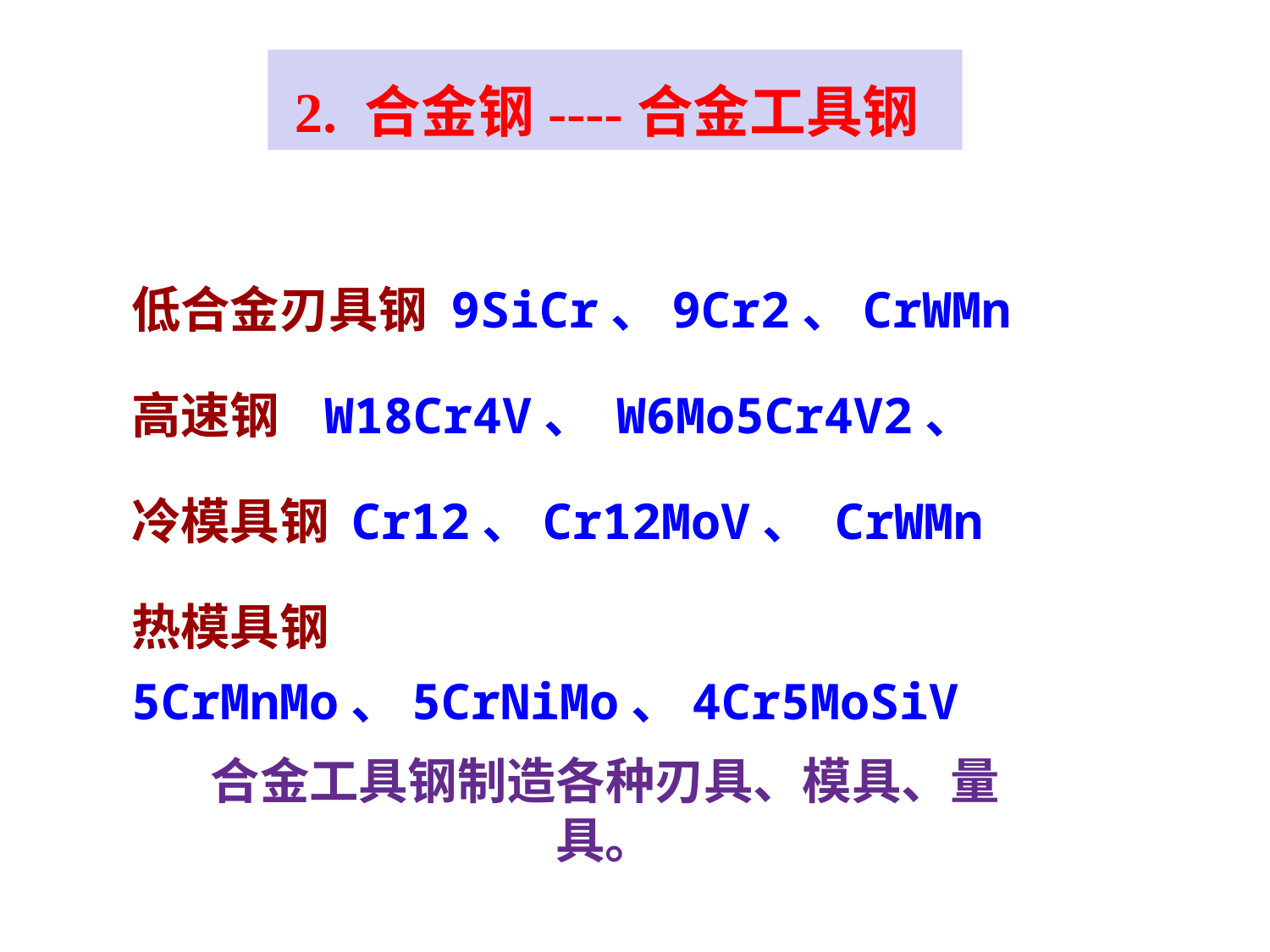

2. 合金钢----合金工具钢
低合金刃具钢 9SiCr、9Cr2、CrWMn
高速钢   W18Cr4V、 W6Mo5Cr4V2、
冷模具钢 Cr12、Cr12MoV、 CrWMn
热模具钢 5CrMnMo、5CrNiMo、4Cr5MoSiV
合金工具钢制造各种刃具、模具、量具。